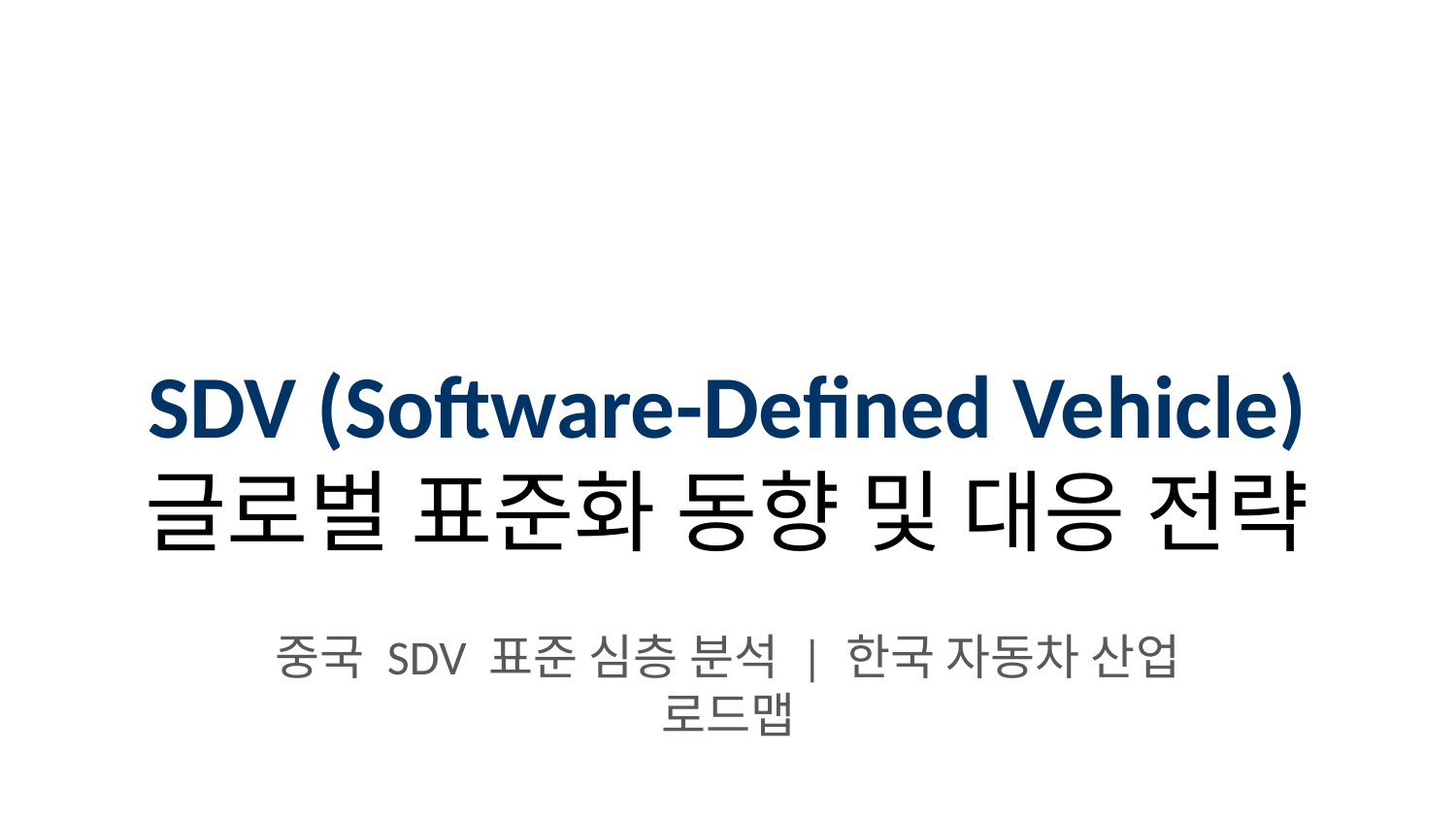

# SDV (Software-Defined Vehicle)
글로벌 표준화 동향 및 대응 전략
중국 SDV 표준 심층 분석 | 한국 자동차 산업 로드맵

2025년 08월 26일